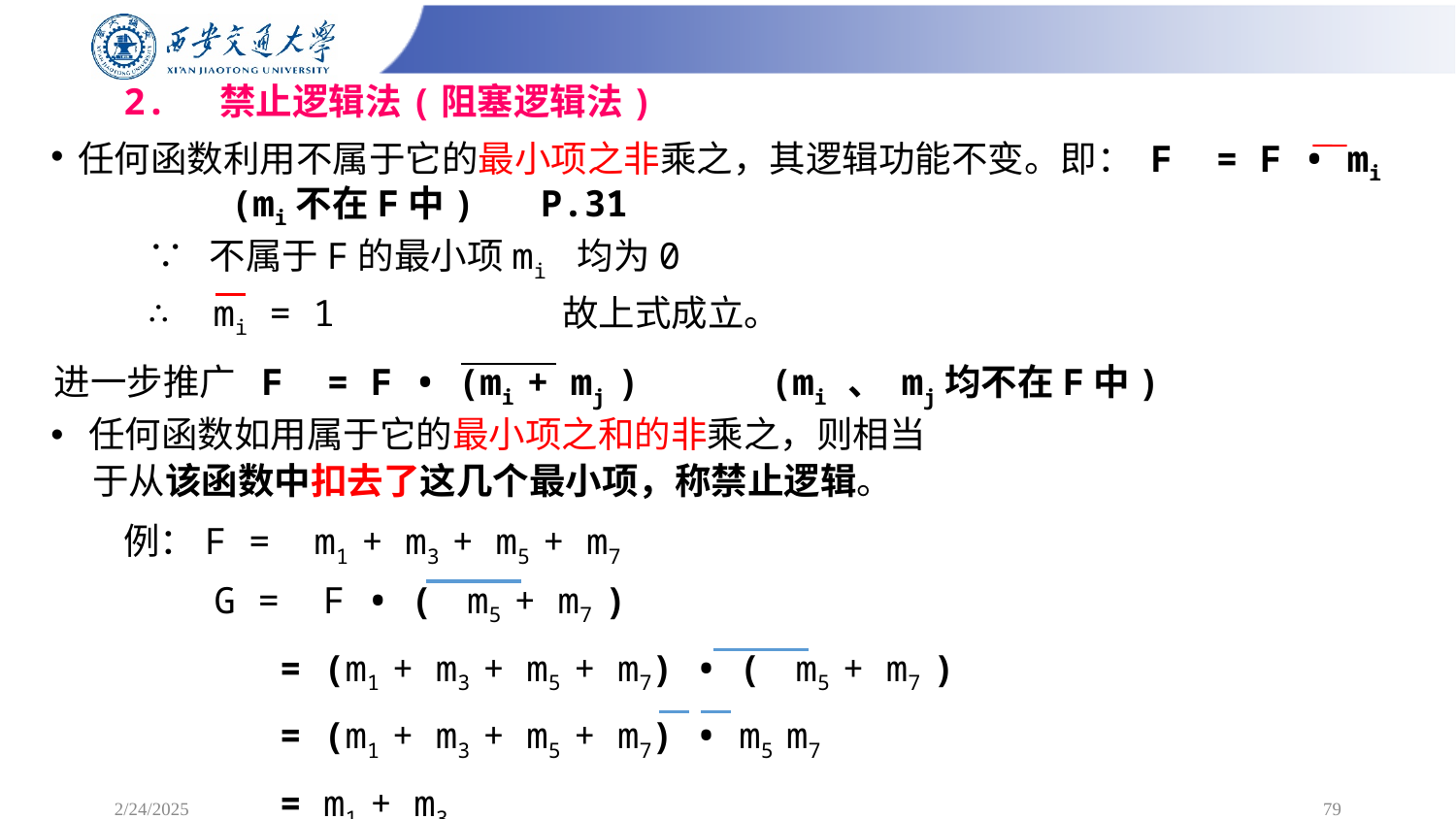

# 2.  禁止逻辑法(阻塞逻辑法)
任何函数利用不属于它的最小项之非乘之，其逻辑功能不变。即： F  = F • mi         (mi不在F中)   P.31

∵  不属于F的最小项mi 均为0
∴  mi = 1          故上式成立。

进一步推广  F  = F • (mi + mj )      (mi 、 mj均不在F中)
  任何函数如用属于它的最小项之和的非乘之，则相当
    于从该函数中扣去了这几个最小项，称禁止逻辑。
例：F =  m1 + m3 + m5 + m7
G =  F • (  m5 + m7 )
   = (m1 + m3 + m5 + m7) • (  m5 + m7 )
   = (m1 + m3 + m5 + m7) • m5 m7
   = m1 + m3

2/24/2025
79